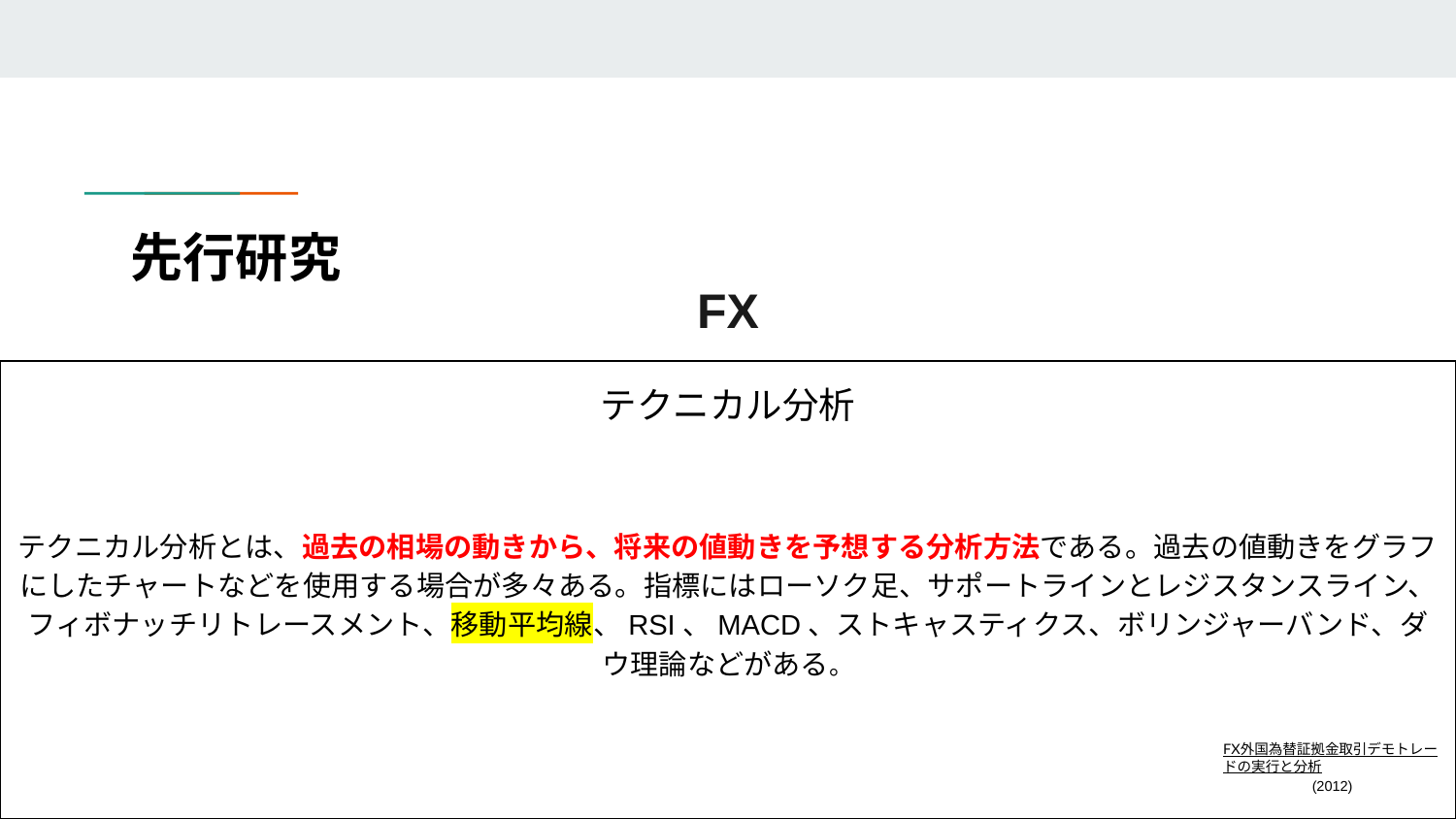

先行研究
# FX
テクニカル分析

テクニカル分析とは、過去の相場の動きから、将来の値動きを予想する分析方法である。過去の値動きをグラフにしたチャートなどを使用する場合が多々ある。指標にはローソク足、サポートラインとレジスタンスライン、フィボナッチリトレースメント、移動平均線、RSI、MACD、ストキャスティクス、ボリンジャーバンド、ダウ理論などがある。

FX外国為替証拠金取引デモトレードの実行と分析(2012)